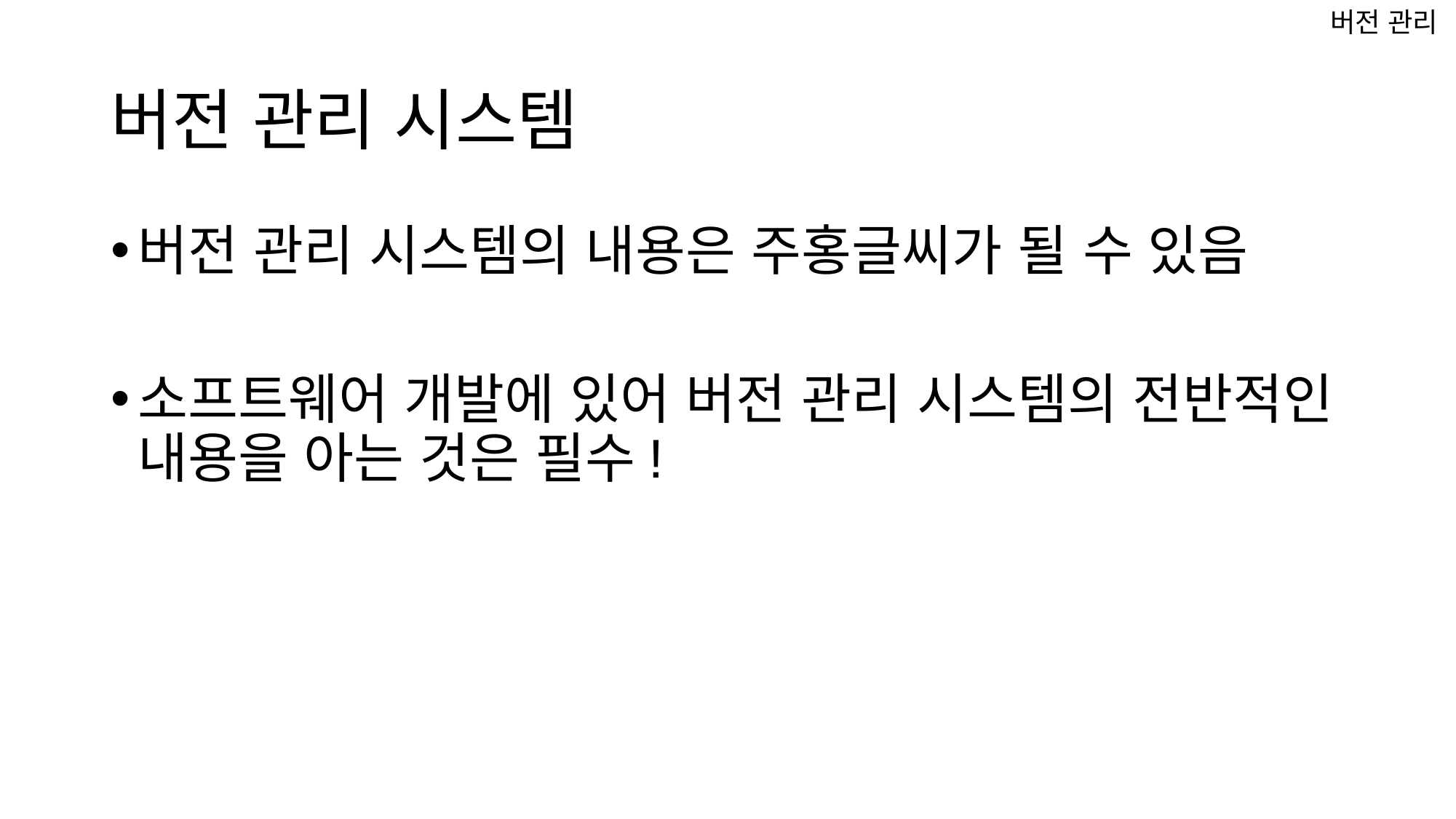

버전 관리
# 버전 관리 시스템
버전 관리 시스템의 내용은 주홍글씨가 될 수 있음

소프트웨어 개발에 있어 버전 관리 시스템의 전반적인 내용을 아는 것은 필수!